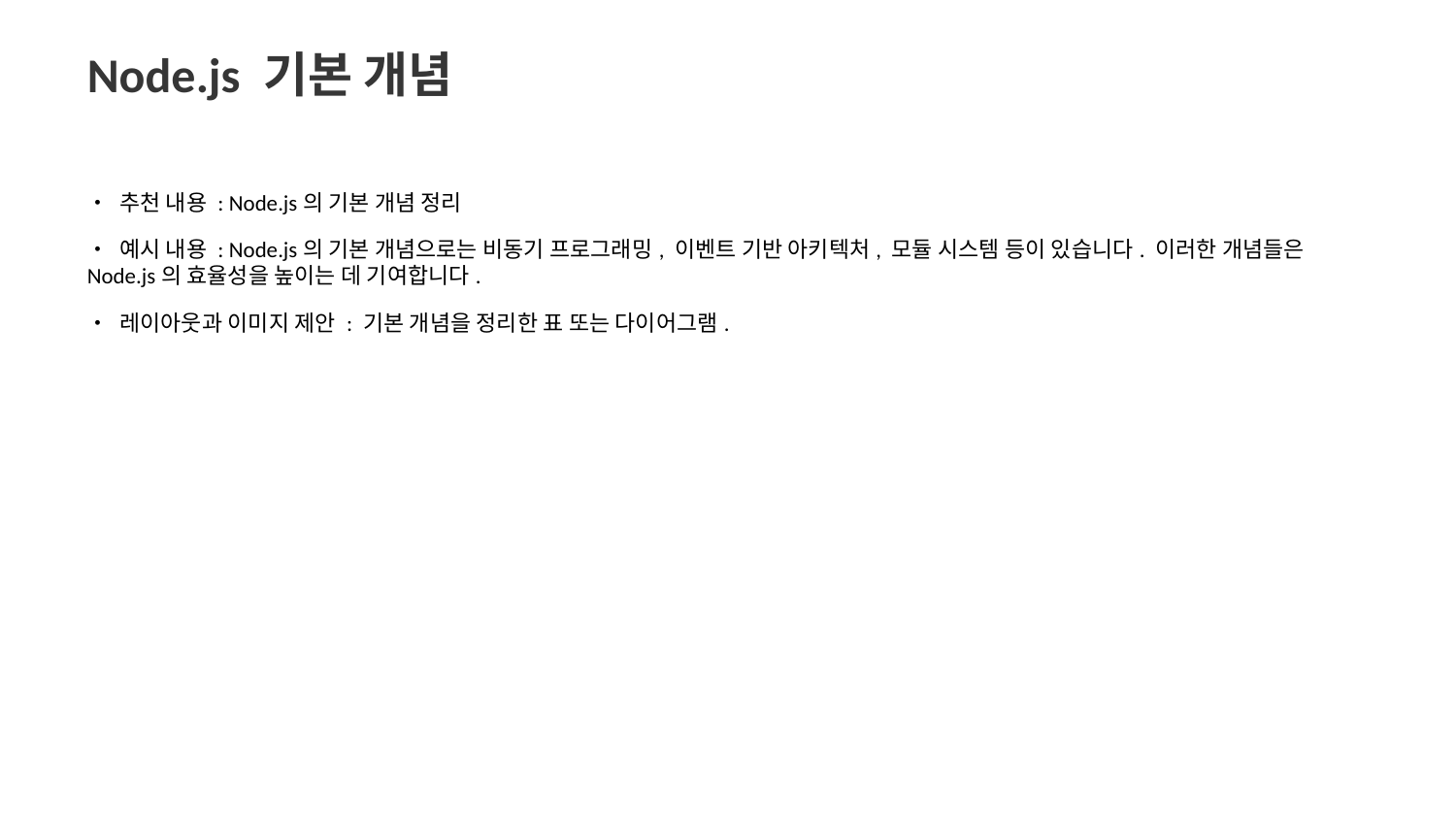

Node.js 기본 개념
• 추천 내용 : Node.js의 기본 개념 정리
• 예시 내용 : Node.js의 기본 개념으로는 비동기 프로그래밍, 이벤트 기반 아키텍처, 모듈 시스템 등이 있습니다. 이러한 개념들은 Node.js의 효율성을 높이는 데 기여합니다.
• 레이아웃과 이미지 제안 : 기본 개념을 정리한 표 또는 다이어그램.